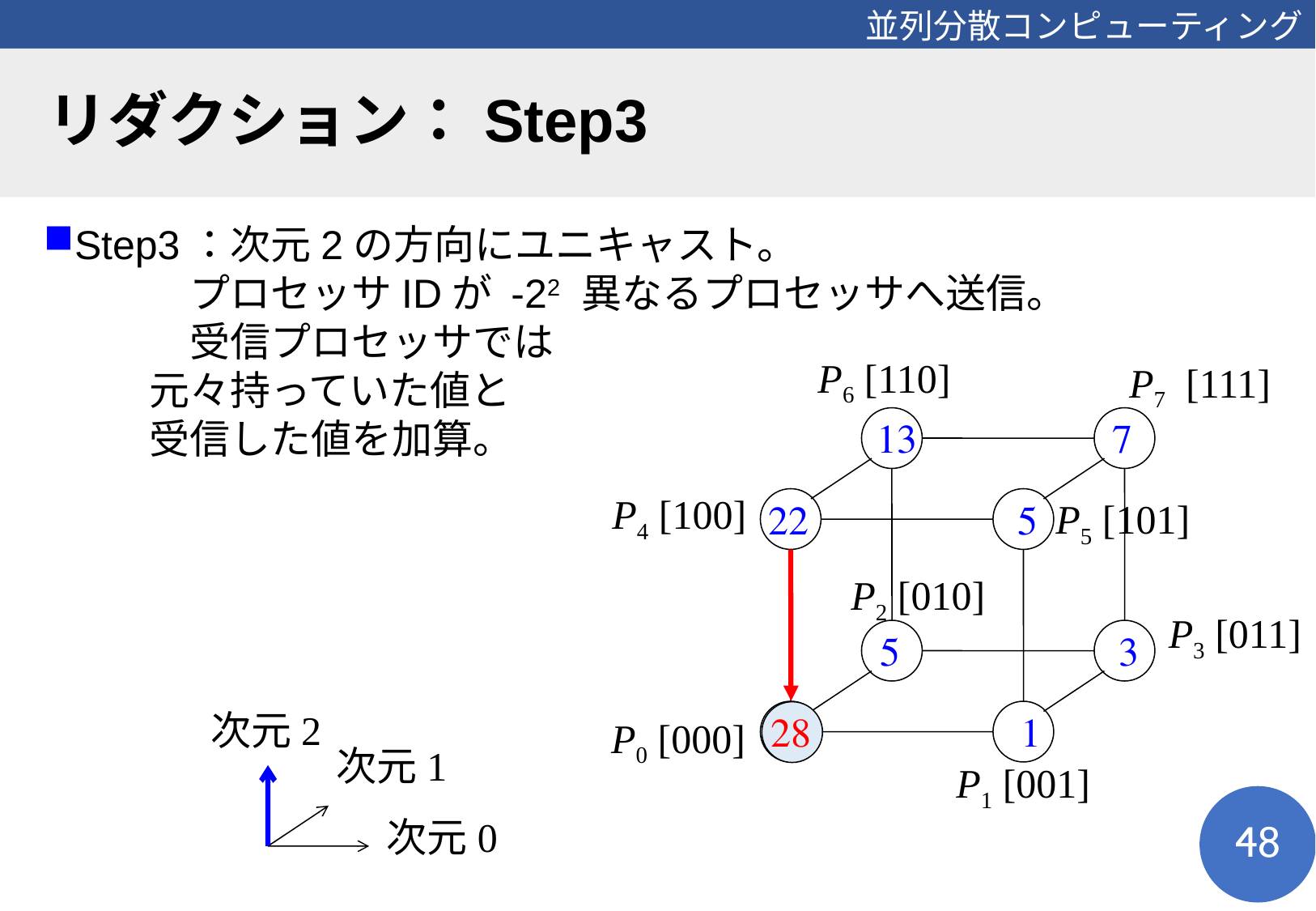

# リダクション：Step3
Step3：次元2の方向にユニキャスト。
	プロセッサIDが -22 異なるプロセッサへ送信。
	受信プロセッサでは
　　元々持っていた値と
　　受信した値を加算。
P6 [110]
P7  [111]

P4 [100]
P5 [101]

P2 [010]
P3 [011]

P0 [000]

P1 [001]
13
7
22
5
5
3
6
1
次元2
次元1

次元0

28

48